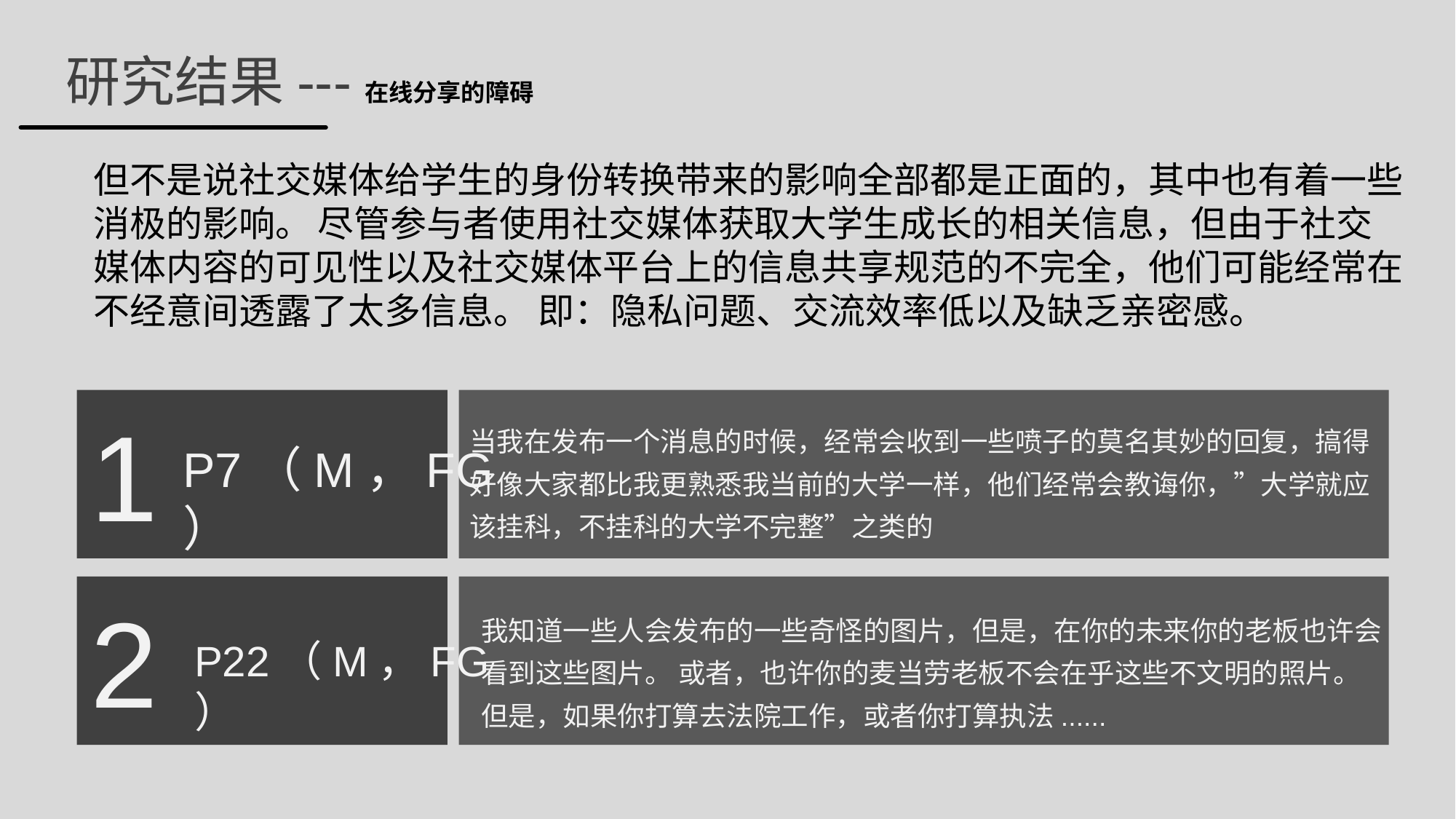

研究结果---在线分享的障碍
但不是说社交媒体给学生的身份转换带来的影响全部都是正面的，其中也有着一些消极的影响。 尽管参与者使用社交媒体获取大学生成长的相关信息，但由于社交媒体内容的可见性以及社交媒体平台上的信息共享规范的不完全，他们可能经常在不经意间透露了太多信息。 即：隐私问题、交流效率低以及缺乏亲密感。

1
当我在发布一个消息的时候，经常会收到一些喷子的莫名其妙的回复，搞得好像大家都比我更熟悉我当前的大学一样，他们经常会教诲你，”大学就应该挂科，不挂科的大学不完整”之类的
P7（M，FG）

2
我知道一些人会发布的一些奇怪的图片，但是，在你的未来你的老板也许会看到这些图片。 或者，也许你的麦当劳老板不会在乎这些不文明的照片。 但是，如果你打算去法院工作，或者你打算执法......
P22（M，FG）